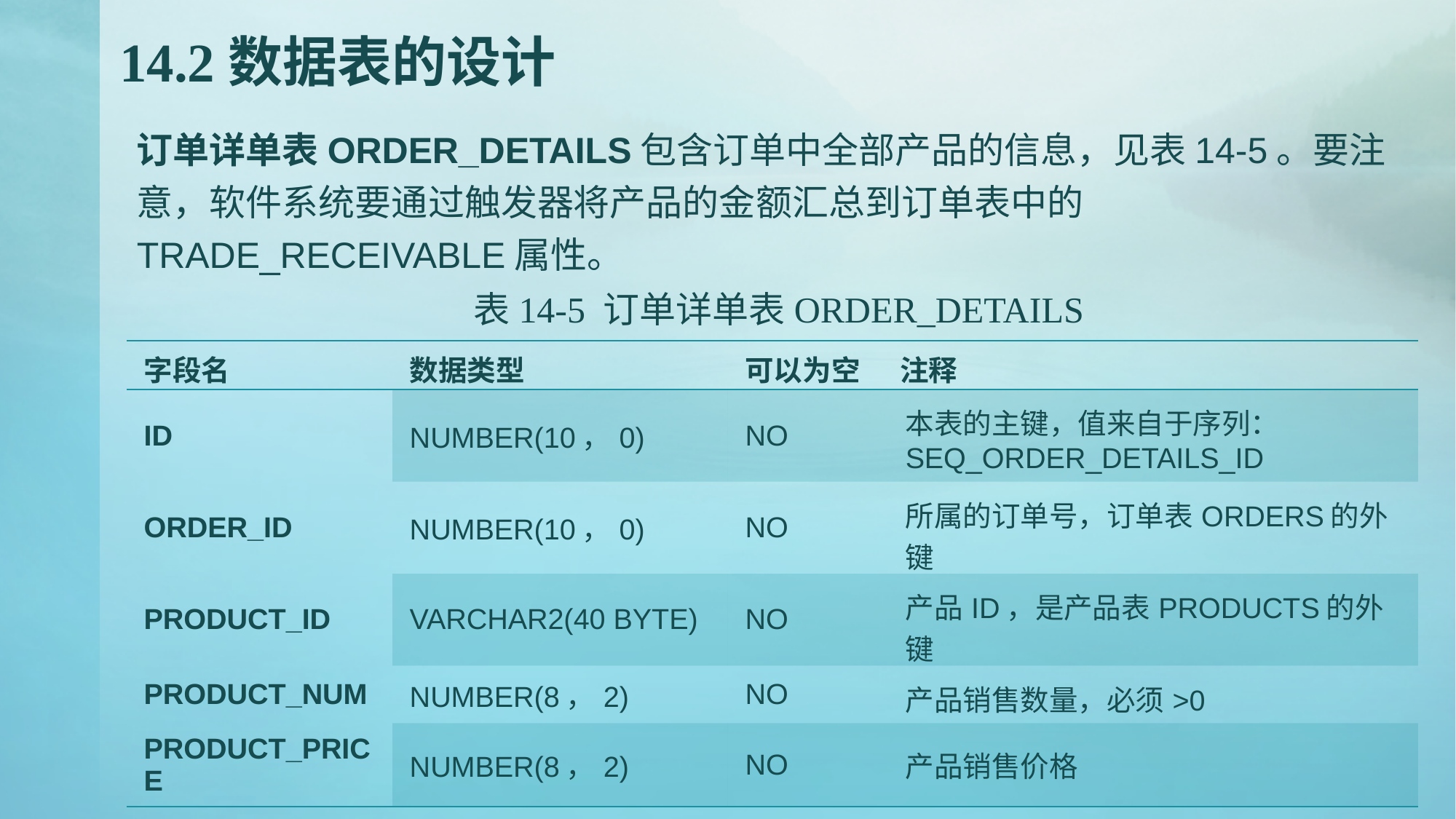

# 14.2数据表的设计
订单详单表ORDER_DETAILS包含订单中全部产品的信息，见表14-5。要注意，软件系统要通过触发器将产品的金额汇总到订单表中的TRADE_RECEIVABLE属性。
表14-5 订单详单表ORDER_DETAILS
| 字段名 | 数据类型 | 可以为空 | 注释 |  |
| --- | --- | --- | --- | --- |
| ID | NUMBER(10，0) | NO | 本表的主键，值来自于序列：SEQ\_ORDER\_DETAILS\_ID |  |
| ORDER\_ID | NUMBER(10，0) | NO | 所属的订单号，订单表ORDERS的外键 |  |
| PRODUCT\_ID | VARCHAR2(40 BYTE) | NO | 产品ID，是产品表PRODUCTS的外键 |  |
| PRODUCT\_NUM | NUMBER(8，2) | NO | 产品销售数量，必须>0 |  |
| PRODUCT\_PRICE | NUMBER(8，2) | NO | 产品销售价格 |  |